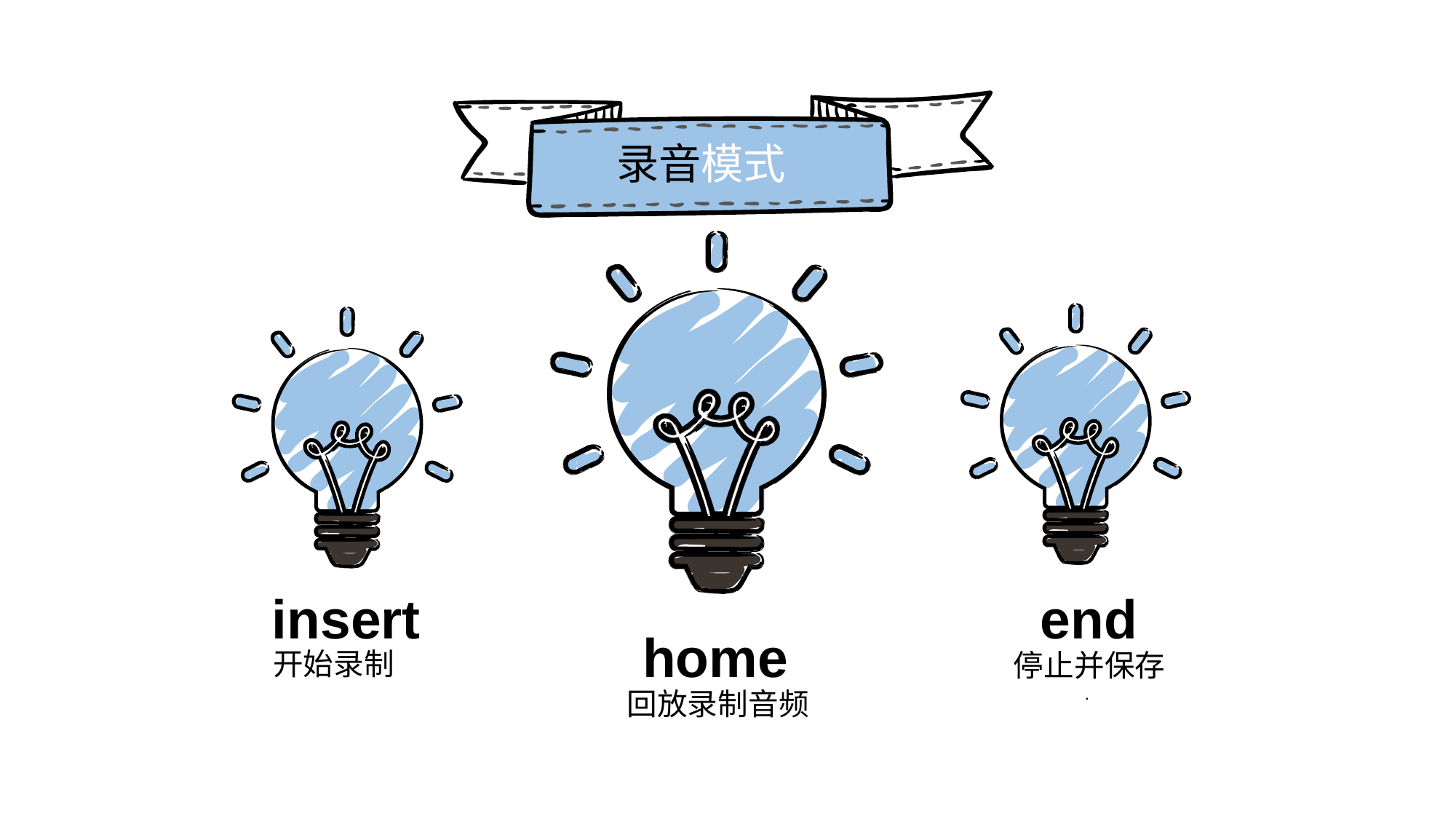

录音模式

end
停止并保存
.
insert
                开始录制
home
回放录制音频